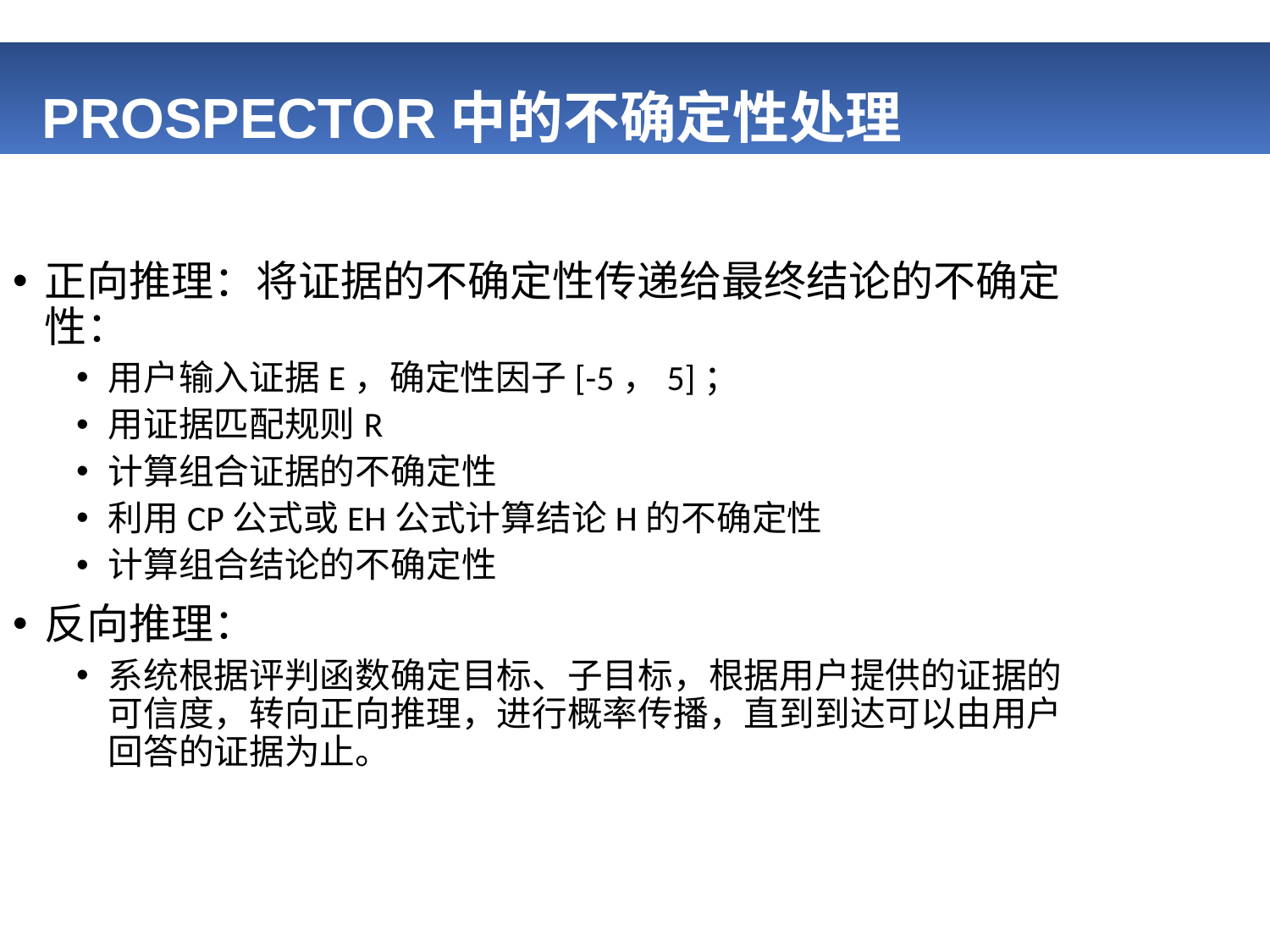

# PROSPECTOR中的不确定性处理
正向推理：将证据的不确定性传递给最终结论的不确定性：
用户输入证据E，确定性因子[-5，5]；
用证据匹配规则R
计算组合证据的不确定性
利用CP公式或EH公式计算结论H的不确定性
计算组合结论的不确定性
反向推理：
系统根据评判函数确定目标、子目标，根据用户提供的证据的可信度，转向正向推理，进行概率传播，直到到达可以由用户回答的证据为止。

43